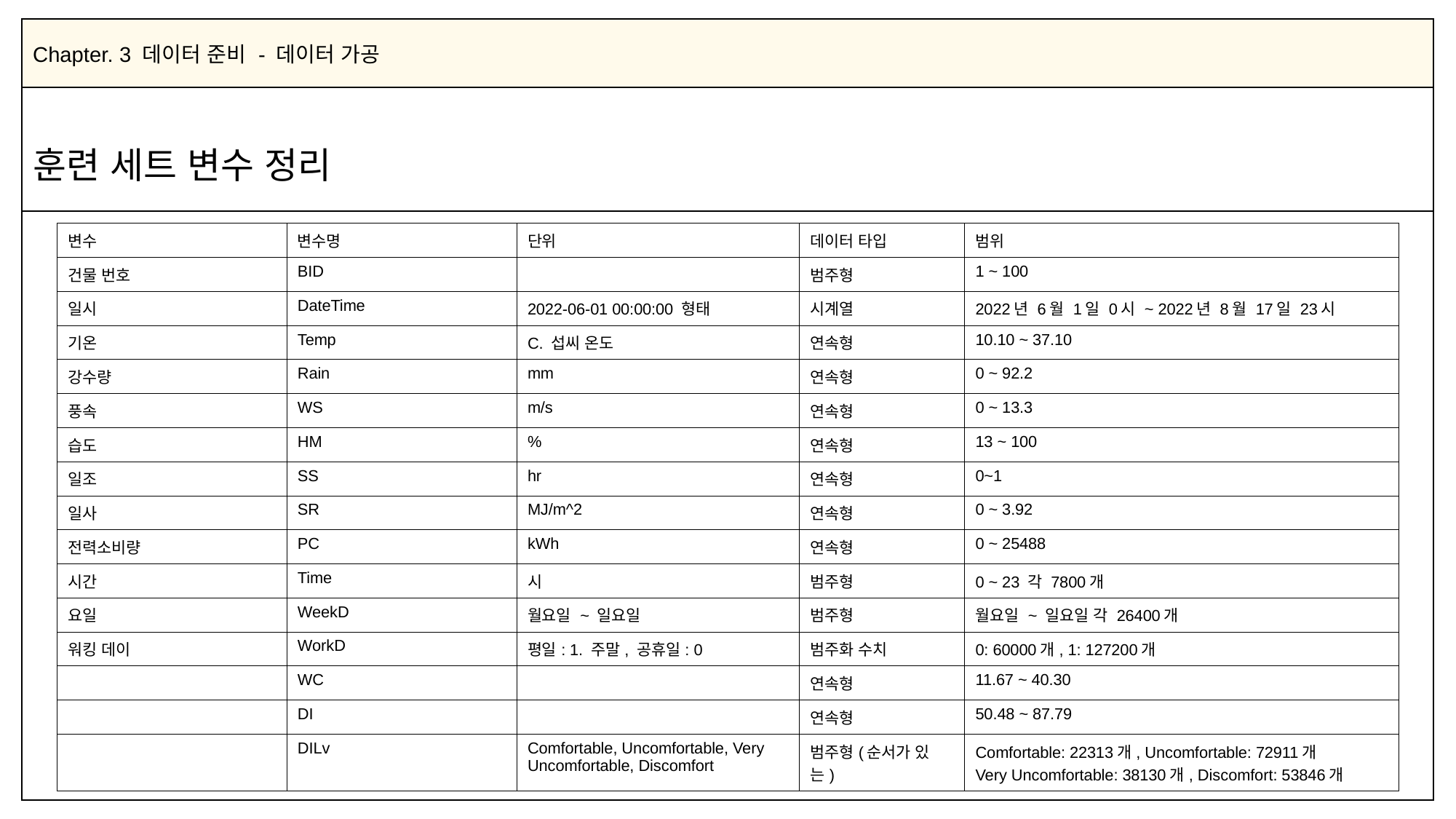

| Chapter. 3 데이터 준비 - 데이터 가공 |
| --- |
| 훈련 세트 변수 정리 |
|  |
| 변수 | 변수명 | 단위 | 데이터 타입 | 범위 |
| --- | --- | --- | --- | --- |
| 건물 번호 | BID |  | 범주형 | 1 ~ 100 |
| 일시 | DateTime | 2022-06-01 00:00:00 형태 | 시계열 | 2022년 6월 1일 0시 ~ 2022년 8월 17일 23시 |
| 기온 | Temp | C. 섭씨 온도 | 연속형 | 10.10 ~ 37.10 |
| 강수량 | Rain | mm | 연속형 | 0 ~ 92.2 |
| 풍속 | WS | m/s | 연속형 | 0 ~ 13.3 |
| 습도 | HM | % | 연속형 | 13 ~ 100 |
| 일조 | SS | hr | 연속형 | 0~1 |
| 일사 | SR | MJ/m^2 | 연속형 | 0 ~ 3.92 |
| 전력소비량 | PC | kWh | 연속형 | 0 ~ 25488 |
| 시간 | Time | 시 | 범주형 | 0 ~ 23 각 7800개 |
| 요일 | WeekD | 월요일 ~ 일요일 | 범주형 | 월요일 ~ 일요일 각 26400개 |
| 워킹 데이 | WorkD | 평일: 1. 주말, 공휴일: 0 | 범주화 수치 | 0: 60000개, 1: 127200개 |
|  | WC |  | 연속형 | 11.67 ~ 40.30 |
|  | DI |  | 연속형 | 50.48 ~ 87.79 |
|  | DILv | Comfortable, Uncomfortable, Very Uncomfortable, Discomfort | 범주형(순서가 있는) | Comfortable: 22313개, Uncomfortable: 72911개 Very Uncomfortable: 38130개, Discomfort: 53846개 |